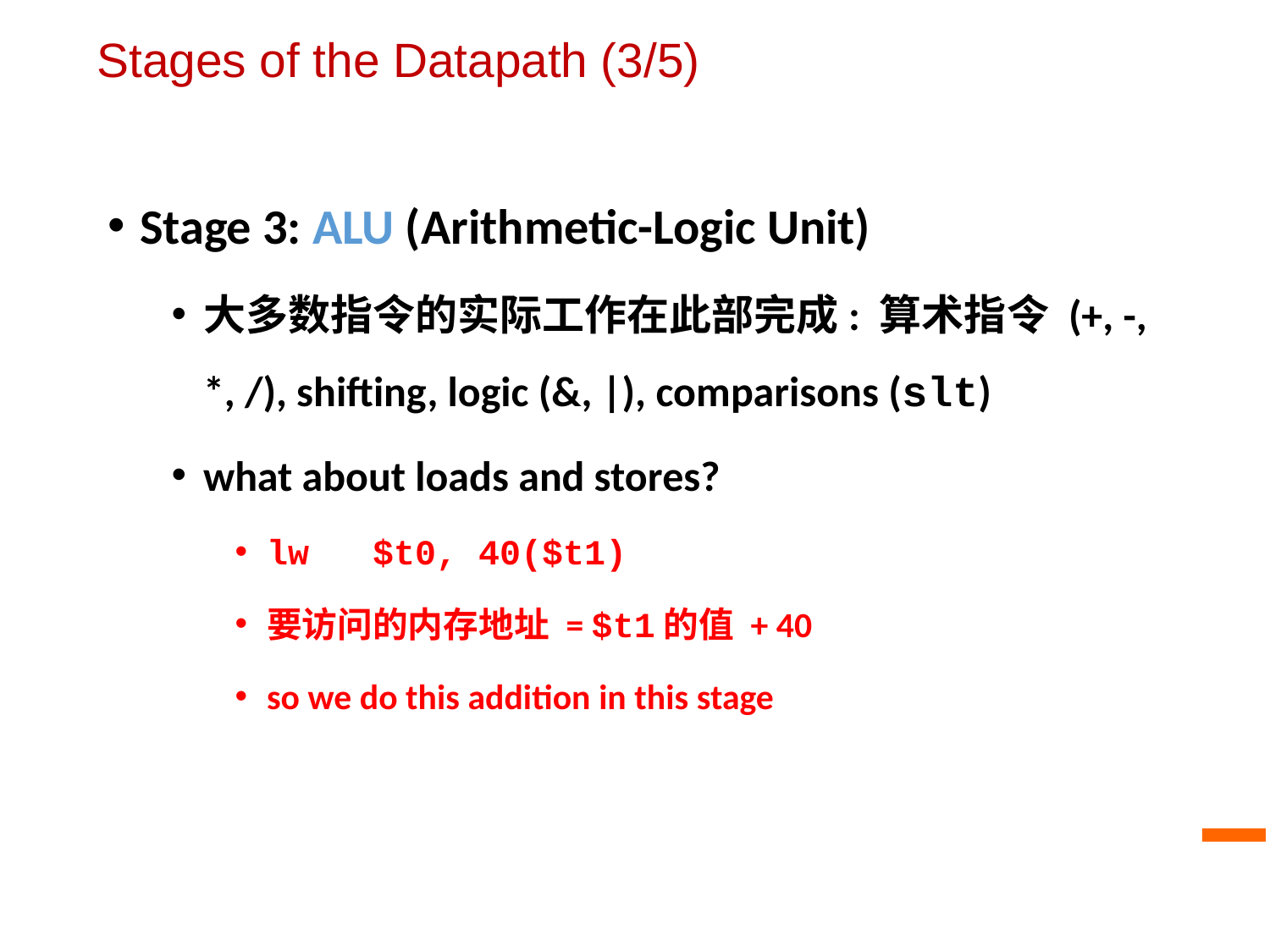

# Stages of the Datapath (3/5)
Stage 3: ALU (Arithmetic-Logic Unit)
大多数指令的实际工作在此部完成: 算术指令 (+, -, *, /), shifting, logic (&, |), comparisons (slt)
what about loads and stores?
lw   $t0, 40($t1)
要访问的内存地址 = $t1的值 + 40
so we do this addition in this stage